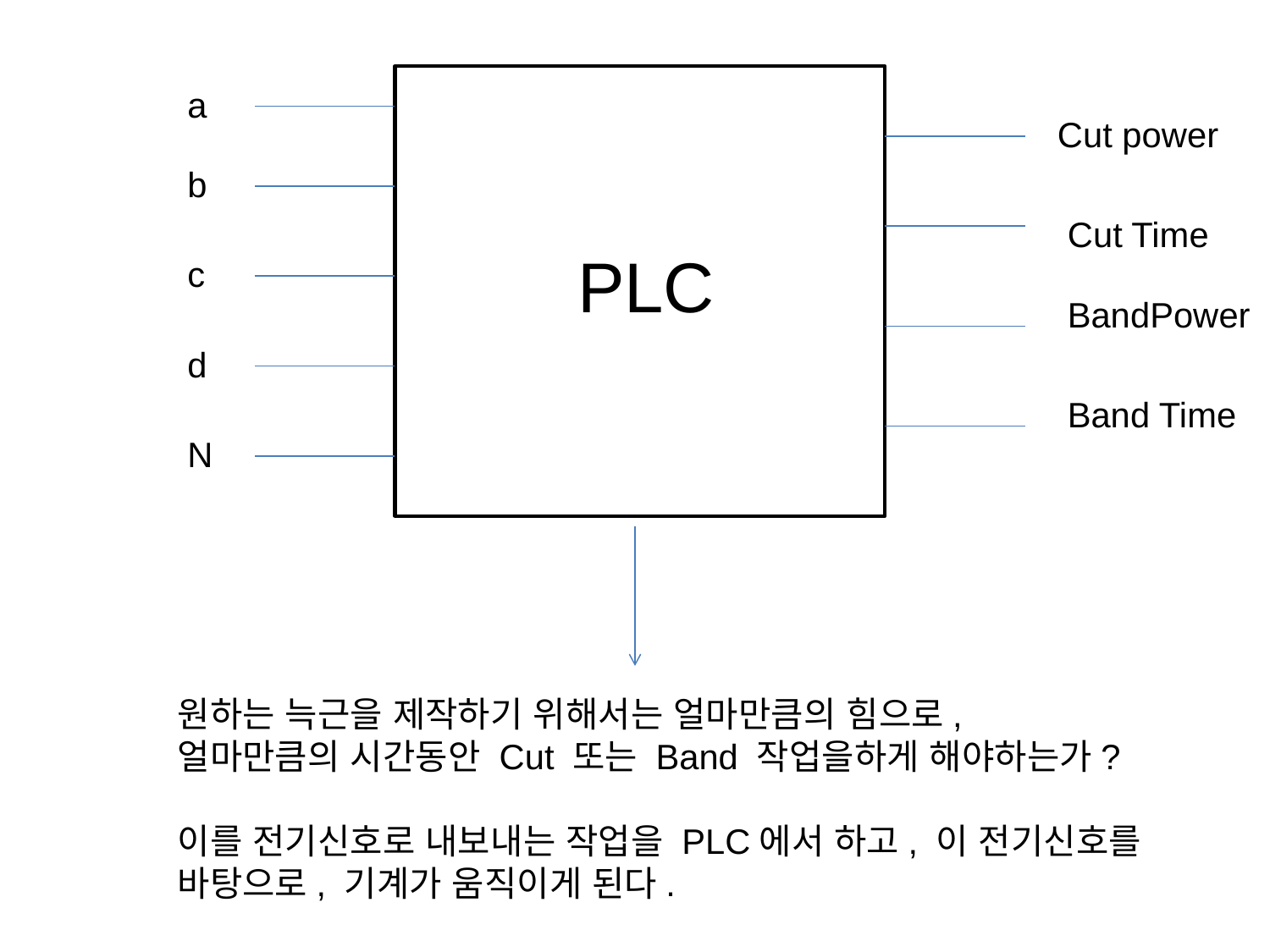

a
Cut power
b
Cut Time
PLC
c
BandPower
d
Band Time
N
원하는 늑근을 제작하기 위해서는 얼마만큼의 힘으로, 얼마만큼의 시간동안 Cut 또는 Band 작업을하게 해야하는가?

이를 전기신호로 내보내는 작업을 PLC에서 하고, 이 전기신호를 바탕으로, 기계가 움직이게 된다.